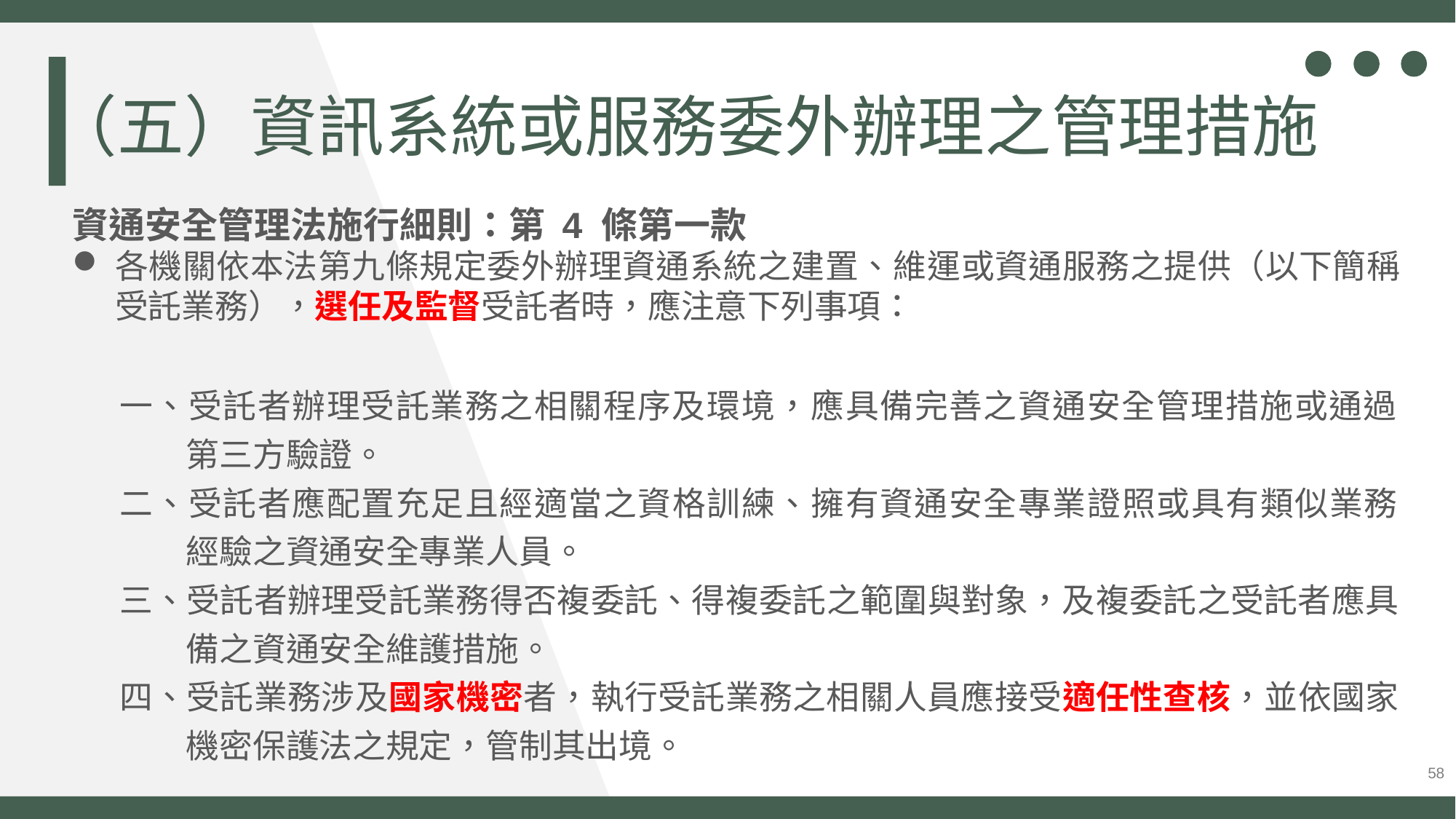

（五）資訊系統或服務委外辦理之管理措施
資通安全管理法施行細則：第 4 條第一款
各機關依本法第九條規定委外辦理資通系統之建置、維運或資通服務之提供（以下簡稱受託業務），選任及監督受託者時，應注意下列事項：
一、受託者辦理受託業務之相關程序及環境，應具備完善之資通安全管理措施或通過
第三方驗證。
二、受託者應配置充足且經適當之資格訓練、擁有資通安全專業證照或具有類似業務
經驗之資通安全專業人員。
三、受託者辦理受託業務得否複委託、得複委託之範圍與對象，及複委託之受託者應具備之資通安全維護措施。
四、受託業務涉及國家機密者，執行受託業務之相關人員應接受適任性查核，並依國家機密保護法之規定，管制其出境。
58